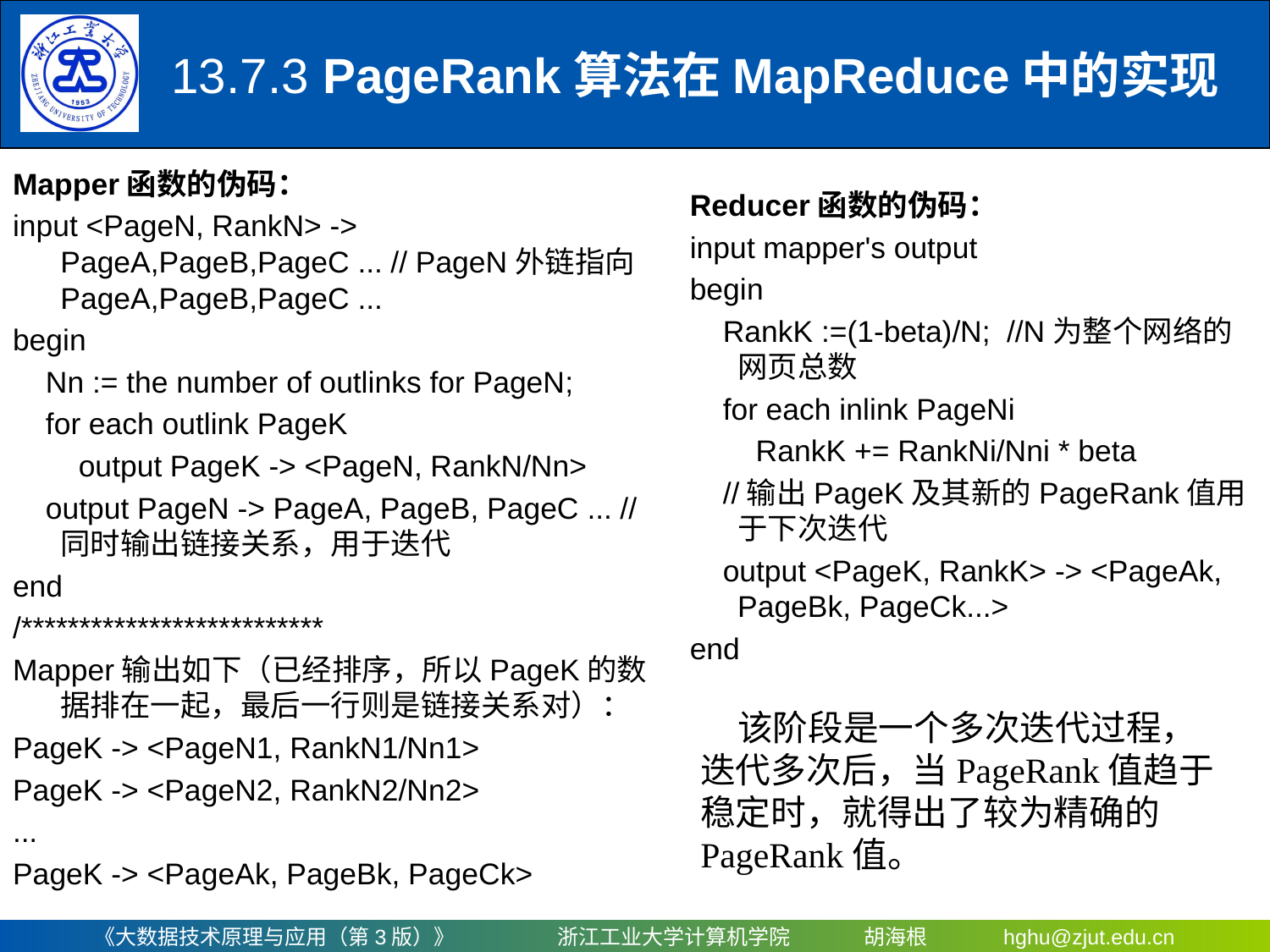

13.7.3 PageRank算法在MapReduce中的实现
Mapper函数的伪码：
input <PageN, RankN> -> PageA,PageB,PageC ... // PageN外链指向PageA,PageB,PageC ...
begin
    Nn := the number of outlinks for PageN;
    for each outlink PageK
        output PageK -> <PageN, RankN/Nn>
    output PageN -> PageA, PageB, PageC ... // 同时输出链接关系，用于迭代
end
/**************************
Mapper输出如下（已经排序，所以PageK的数据排在一起，最后一行则是链接关系对）：
PageK -> <PageN1, RankN1/Nn1>
PageK -> <PageN2, RankN2/Nn2>
...
PageK -> <PageAk, PageBk, PageCk>
Reducer函数的伪码：
input mapper's output
begin
    RankK :=(1-beta)/N;  //N为整个网络的网页总数
    for each inlink PageNi
        RankK += RankNi/Nni * beta
    //输出PageK及其新的PageRank值用于下次迭代
    output <PageK, RankK> -> <PageAk, PageBk, PageCk...>
end

该阶段是一个多次迭代过程，迭代多次后，当PageRank值趋于稳定时，就得出了较为精确的PageRank值。